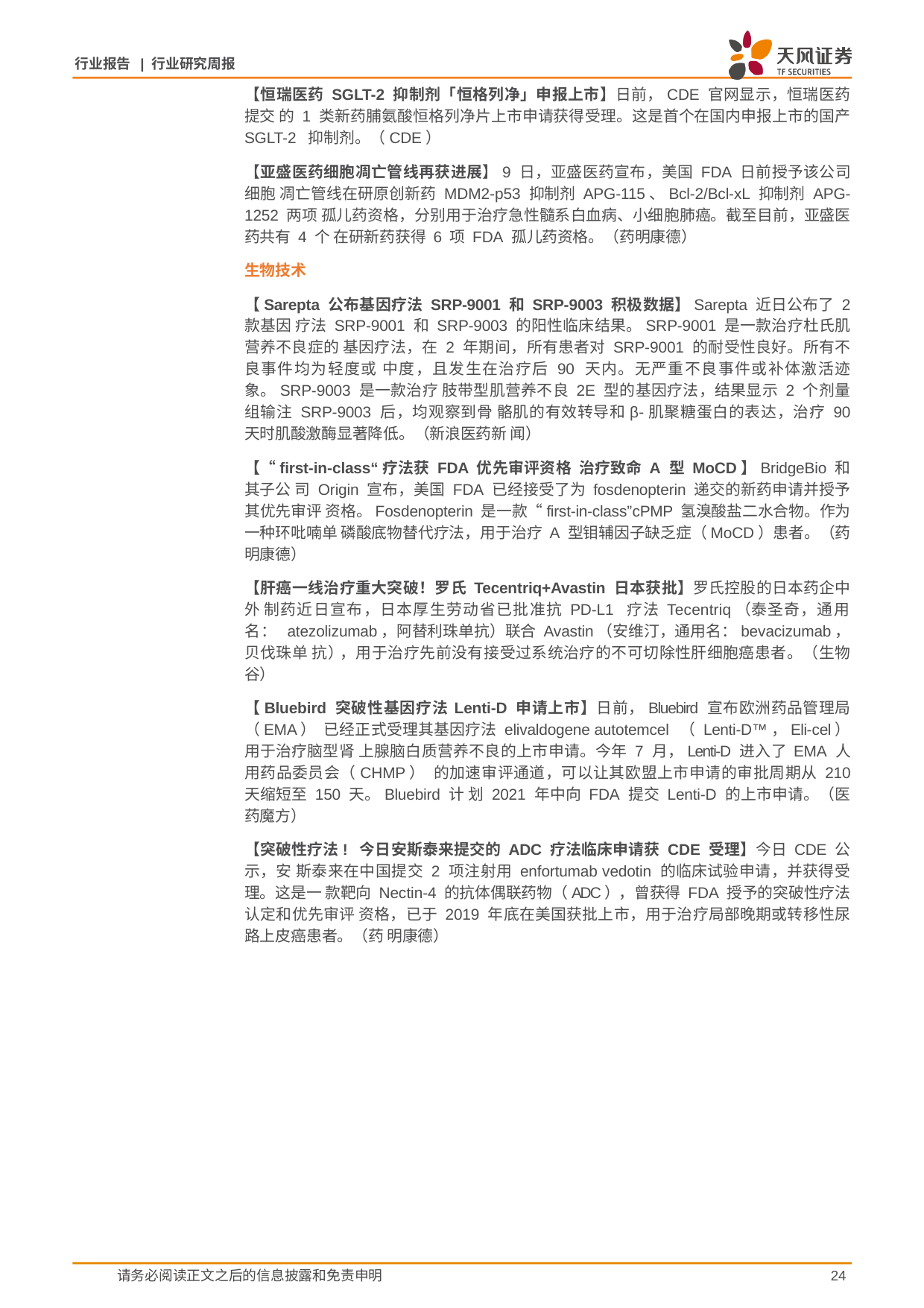

行业报告 | 行业研究周报

【恒瑞医药 SGLT-2 抑制剂「恒格列净」申报上市】日前，CDE 官网显示，恒瑞医药提交 的 1 类新药脯氨酸恒格列净片上市申请获得受理。这是首个在国内申报上市的国产 SGLT-2  抑制剂。（CDE）
【亚盛医药细胞凋亡管线再获进展】9 日，亚盛医药宣布，美国 FDA 日前授予该公司细胞 凋亡管线在研原创新药 MDM2-p53 抑制剂 APG-115、Bcl-2/Bcl-xL 抑制剂 APG-1252 两项 孤儿药资格，分别用于治疗急性髓系白血病、小细胞肺癌。截至目前，亚盛医药共有 4 个 在研新药获得 6 项 FDA 孤儿药资格。（药明康德）
生物技术
【Sarepta 公布基因疗法 SRP-9001 和 SRP-9003 积极数据】Sarepta 近日公布了 2 款基因 疗法 SRP-9001 和 SRP-9003 的阳性临床结果。SRP-9001 是一款治疗杜氏肌营养不良症的 基因疗法，在 2 年期间，所有患者对 SRP-9001 的耐受性良好。所有不良事件均为轻度或 中度，且发生在治疗后 90 天内。无严重不良事件或补体激活迹象。SRP-9003 是一款治疗 肢带型肌营养不良 2E 型的基因疗法，结果显示 2 个剂量组输注 SRP-9003 后，均观察到骨 骼肌的有效转导和β-肌聚糖蛋白的表达，治疗 90 天时肌酸激酶显著降低。（新浪医药新 闻）
【“first-in-class“疗法获 FDA 优先审评资格 治疗致命 A 型 MoCD】BridgeBio 和其子公 司 Origin 宣布，美国 FDA 已经接受了为 fosdenopterin 递交的新药申请并授予其优先审评 资格。Fosdenopterin 是一款“first-in-class”cPMP 氢溴酸盐二水合物。作为一种环吡喃单 磷酸底物替代疗法，用于治疗 A 型钼辅因子缺乏症（MoCD）患者。（药明康德）
【肝癌一线治疗重大突破！罗氏 Tecentriq+Avastin 日本获批】罗氏控股的日本药企中外 制药近日宣布，日本厚生劳动省已批准抗 PD-L1  疗法 Tecentriq（泰圣奇，通用名：  atezolizumab，阿替利珠单抗）联合 Avastin（安维汀，通用名：bevacizumab，贝伐珠单 抗），用于治疗先前没有接受过系统治疗的不可切除性肝细胞癌患者。（生物谷）
【Bluebird 突破性基因疗法Lenti-D 申请上市】日前，Bluebird 宣布欧洲药品管理局（EMA）  已经正式受理其基因疗法 elivaldogene autotemcel （ Lenti-D™，Eli-cel）用于治疗脑型肾 上腺脑白质营养不良的上市申请。今年 7 月，Lenti-D 进入了EMA 人用药品委员会（CHMP）  的加速审评通道，可以让其欧盟上市申请的审批周期从 210 天缩短至 150 天。Bluebird 计 划 2021 年中向 FDA 提交 Lenti-D 的上市申请。（医药魔方）
【突破性疗法! 今日安斯泰来提交的 ADC 疗法临床申请获 CDE 受理】今日 CDE 公示，安 斯泰来在中国提交 2 项注射用 enfortumab vedotin 的临床试验申请，并获得受理。这是一 款靶向 Nectin-4 的抗体偶联药物（ADC），曾获得 FDA 授予的突破性疗法认定和优先审评 资格，已于 2019 年底在美国获批上市，用于治疗局部晚期或转移性尿路上皮癌患者。（药 明康德）

请务必阅读正文之后的信息披露和免责申明
24